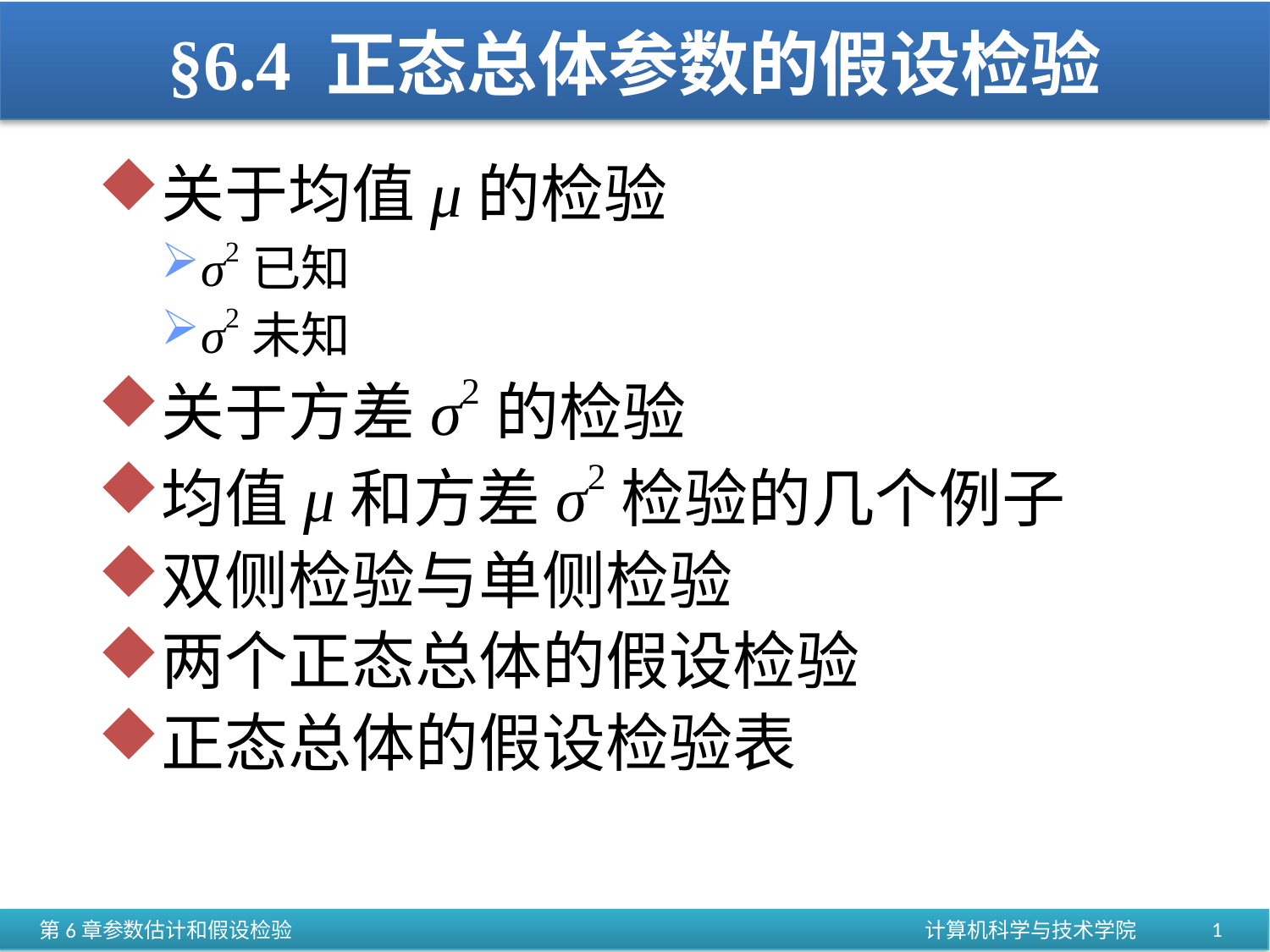

# §6.4 正态总体参数的假设检验
关于均值μ的检验
σ2已知
σ2未知
关于方差σ2的检验
均值μ和方差σ2检验的几个例子
双侧检验与单侧检验
两个正态总体的假设检验
正态总体的假设检验表